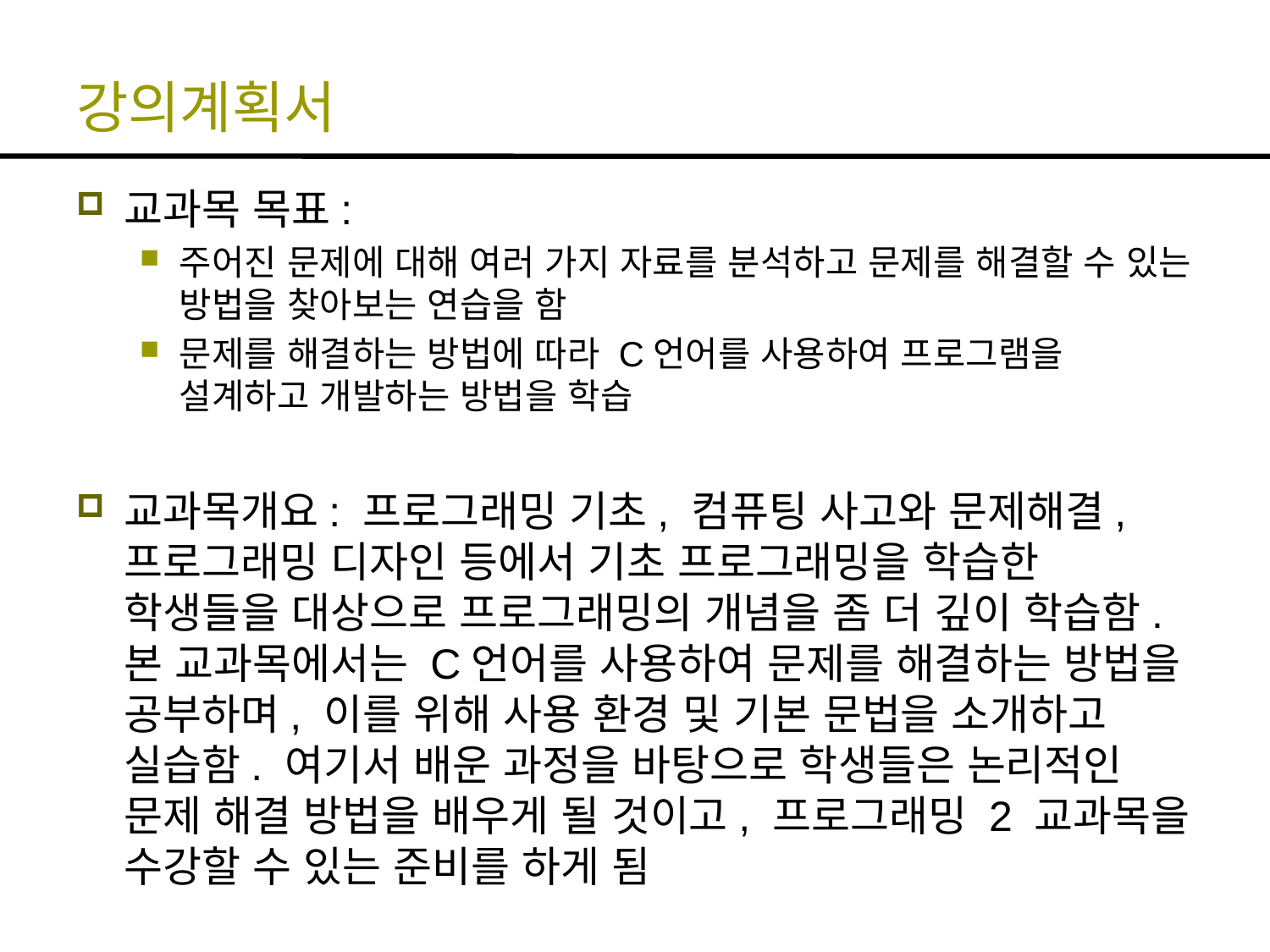

# 강의계획서
교과목 목표:
주어진 문제에 대해 여러 가지 자료를 분석하고 문제를 해결할 수 있는 방법을 찾아보는 연습을 함
문제를 해결하는 방법에 따라 C언어를 사용하여 프로그램을 설계하고 개발하는 방법을 학습

교과목개요: 프로그래밍 기초, 컴퓨팅 사고와 문제해결, 프로그래밍 디자인 등에서 기초 프로그래밍을 학습한 학생들을 대상으로 프로그래밍의 개념을 좀 더 깊이 학습함. 본 교과목에서는 C언어를 사용하여 문제를 해결하는 방법을 공부하며, 이를 위해 사용 환경 및 기본 문법을 소개하고 실습함. 여기서 배운 과정을 바탕으로 학생들은 논리적인 문제 해결 방법을 배우게 될 것이고, 프로그래밍 2 교과목을 수강할 수 있는 준비를 하게 됨